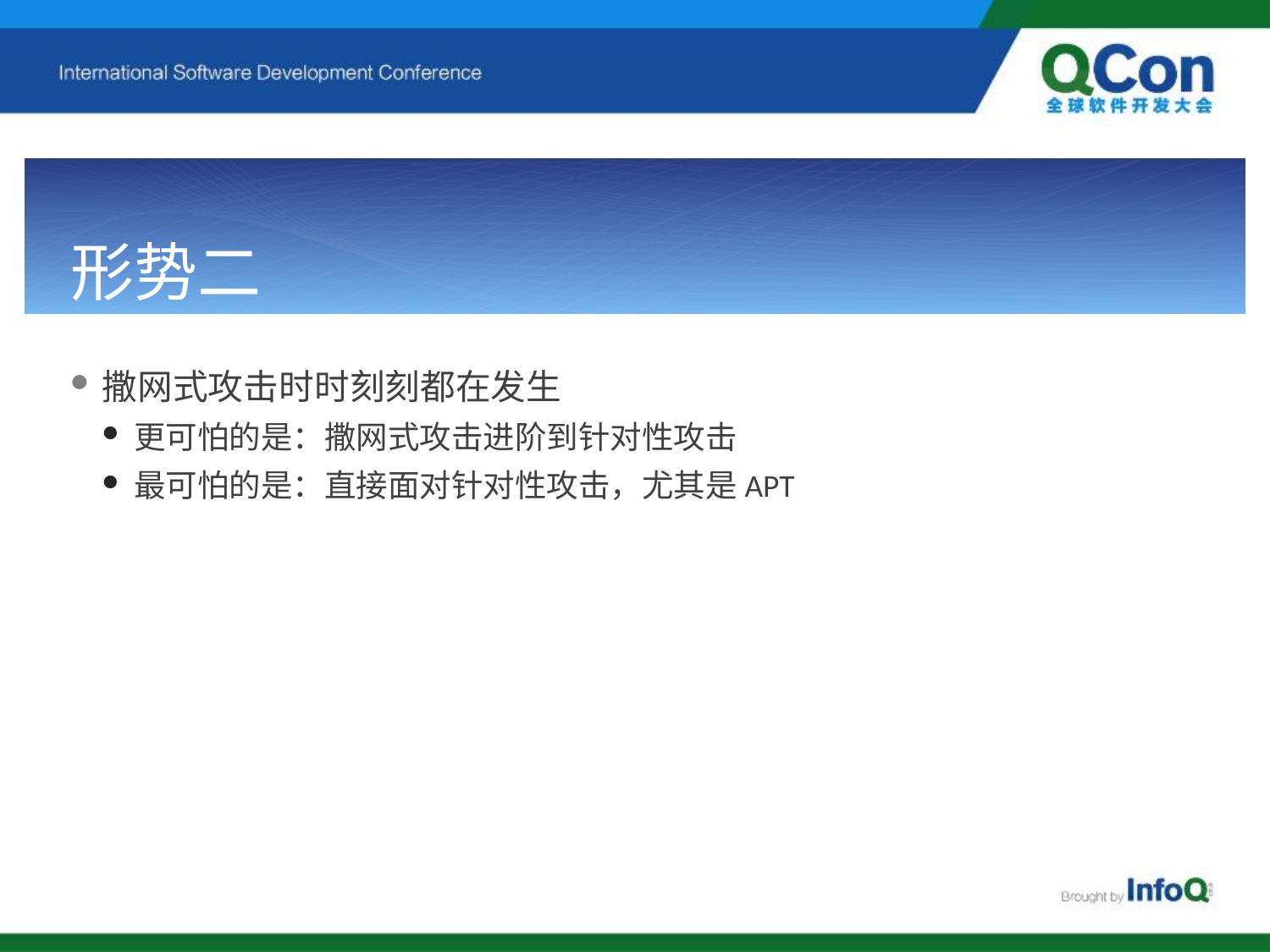

# 形势二
撒网式攻击时时刻刻都在发生
更可怕的是：撒网式攻击进阶到针对性攻击
最可怕的是：直接面对针对性攻击，尤其是APT